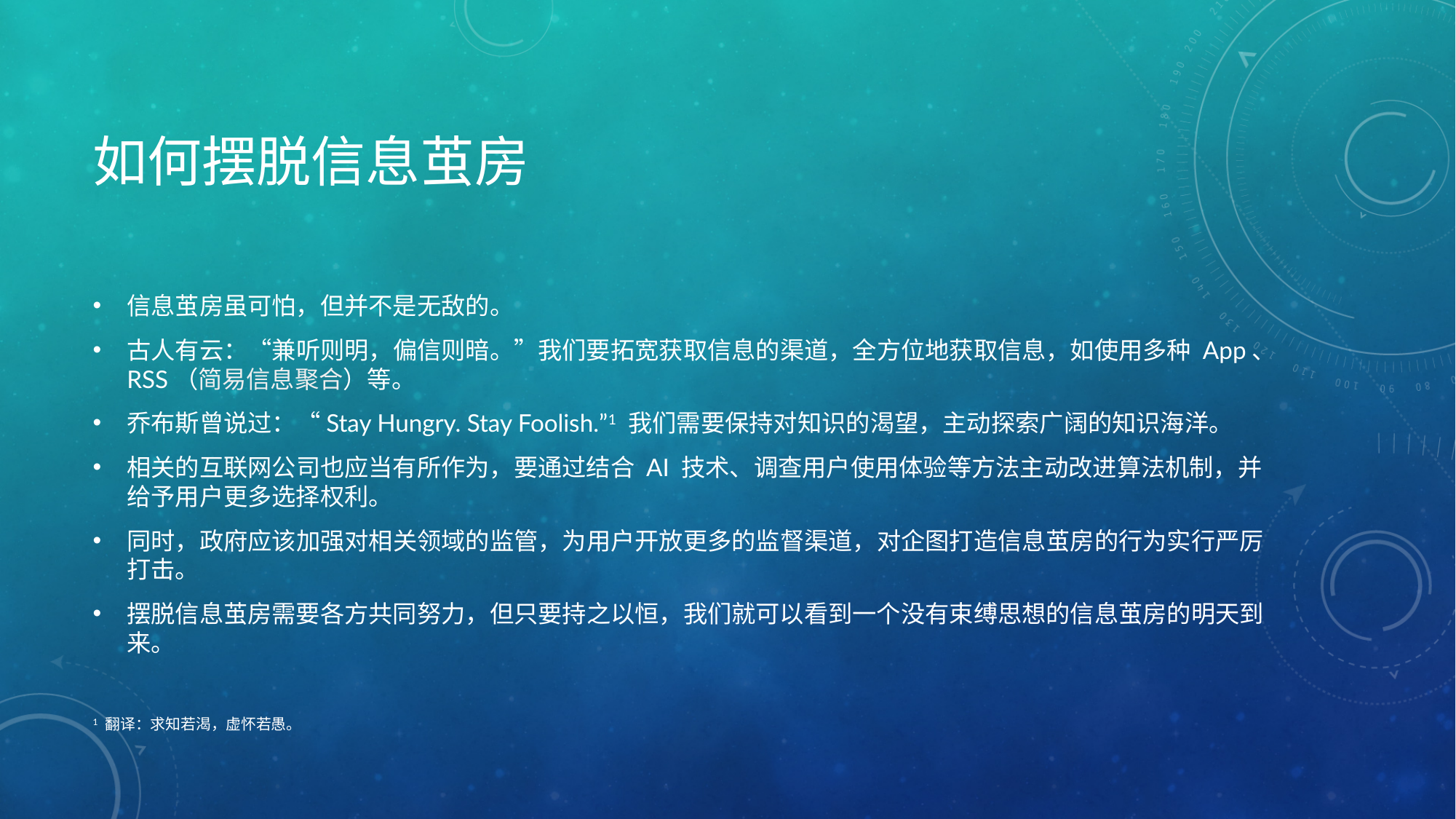

# 如何摆脱信息茧房
信息茧房虽可怕，但并不是无敌的。
古人有云：“兼听则明，偏信则暗。”我们要拓宽获取信息的渠道，全方位地获取信息，如使用多种 App、RSS（简易信息聚合）等。
乔布斯曾说过：“Stay Hungry. Stay Foolish.”1 我们需要保持对知识的渴望，主动探索广阔的知识海洋。
相关的互联网公司也应当有所作为，要通过结合 AI 技术、调查用户使用体验等方法主动改进算法机制，并给予用户更多选择权利。
同时，政府应该加强对相关领域的监管，为用户开放更多的监督渠道，对企图打造信息茧房的行为实行严厉打击。
摆脱信息茧房需要各方共同努力，但只要持之以恒，我们就可以看到一个没有束缚思想的信息茧房的明天到来。
1 翻译：求知若渴，虚怀若愚。